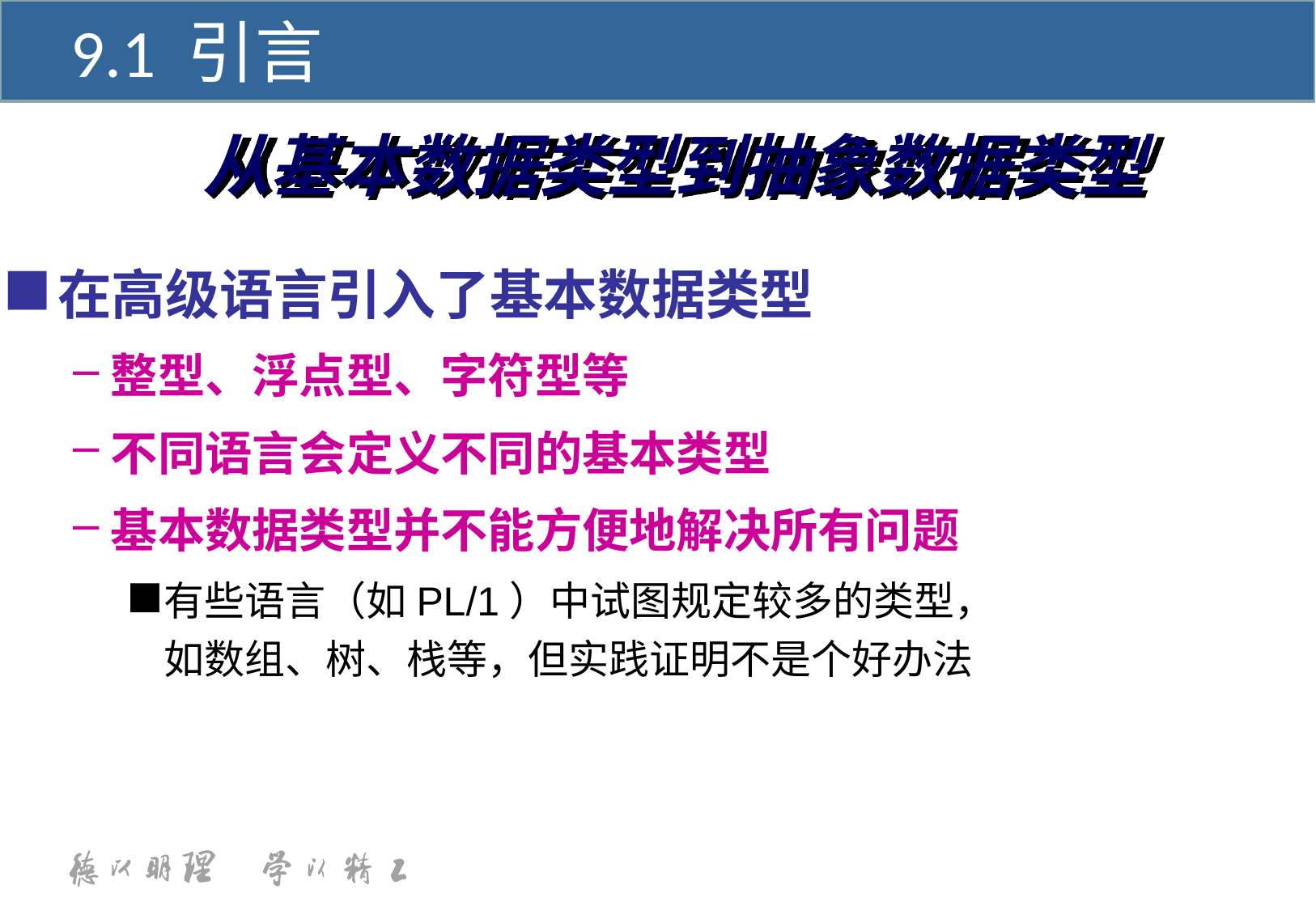

9.1 引言
从基本数据类型到抽象数据类型
在高级语言引入了基本数据类型
整型、浮点型、字符型等
不同语言会定义不同的基本类型
基本数据类型并不能方便地解决所有问题
有些语言（如PL/1）中试图规定较多的类型，如数组、树、栈等，但实践证明不是个好办法